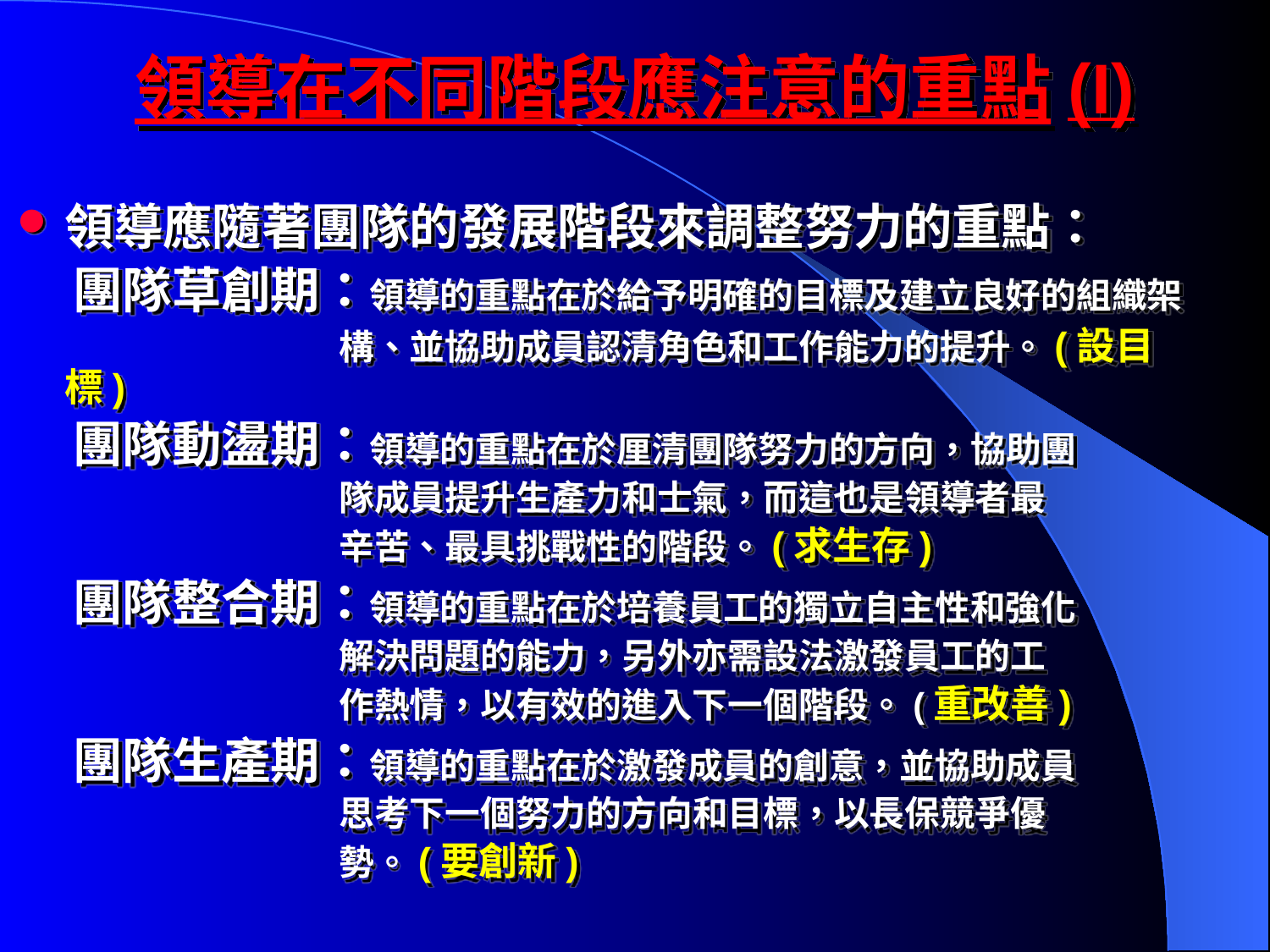

# 領導在不同階段應注意的重點(I)
領導應隨著團隊的發展階段來調整努力的重點：
    團隊草創期：領導的重點在於給予明確的目標及建立良好的組織架
                                       構、並協助成員認清角色和工作能力的提升。(設目標)
    團隊動盪期：領導的重點在於厘清團隊努力的方向，協助團
                                       隊成員提升生產力和士氣，而這也是領導者最
                                       辛苦、最具挑戰性的階段。(求生存)
    團隊整合期：領導的重點在於培養員工的獨立自主性和強化
                                       解決問題的能力，另外亦需設法激發員工的工
                                       作熱情，以有效的進入下一個階段。(重改善)
    團隊生產期：領導的重點在於激發成員的創意，並協助成員
                                       思考下一個努力的方向和目標，以長保競爭優
                                       勢。(要創新)